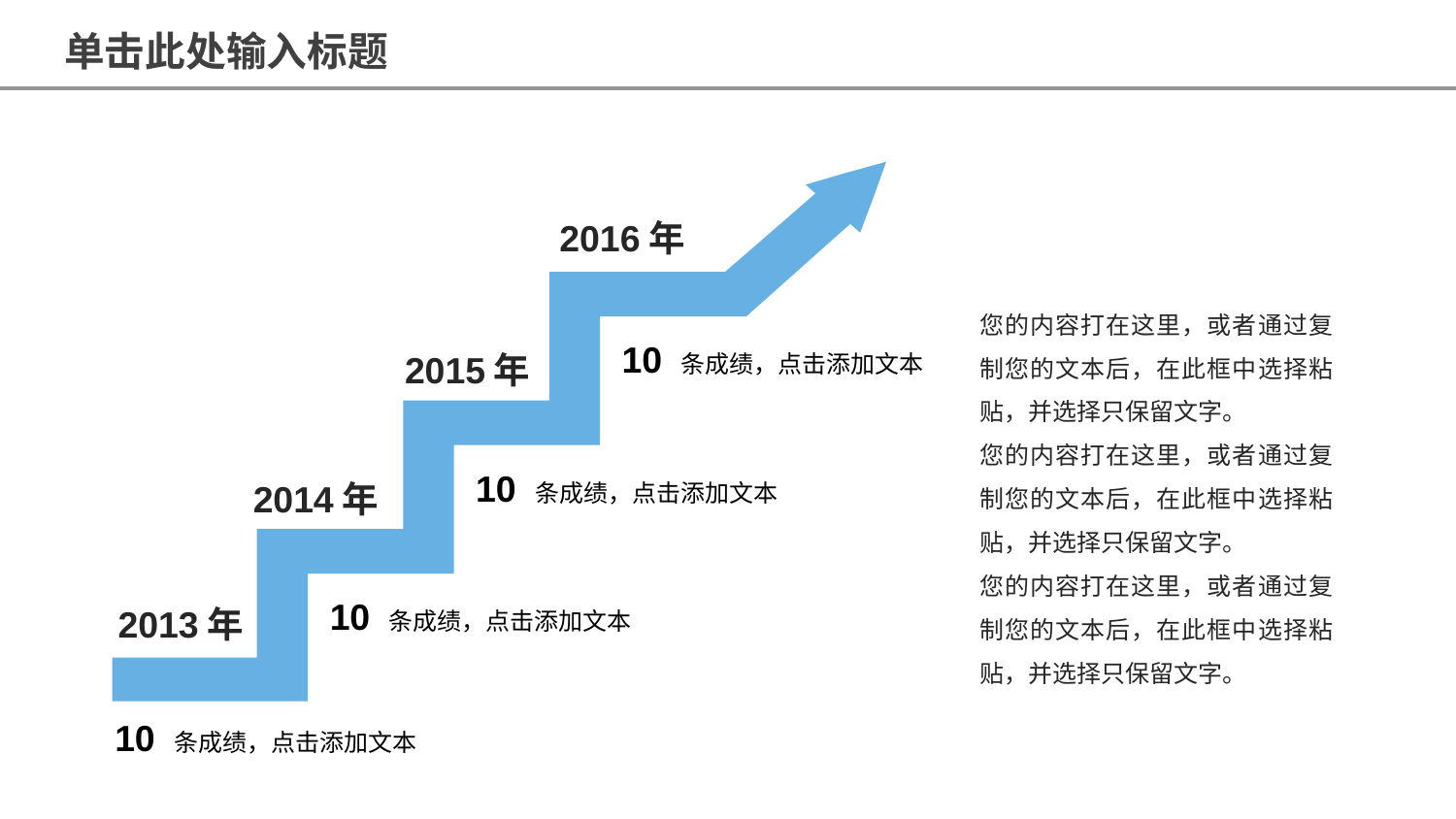

单击此处输入标题

2016年
您的内容打在这里，或者通过复制您的文本后，在此框中选择粘贴，并选择只保留文字。
您的内容打在这里，或者通过复制您的文本后，在此框中选择粘贴，并选择只保留文字。
您的内容打在这里，或者通过复制您的文本后，在此框中选择粘贴，并选择只保留文字。
10 条成绩，点击添加文本
2015年
10 条成绩，点击添加文本
2014年
10 条成绩，点击添加文本
2013年
10 条成绩，点击添加文本